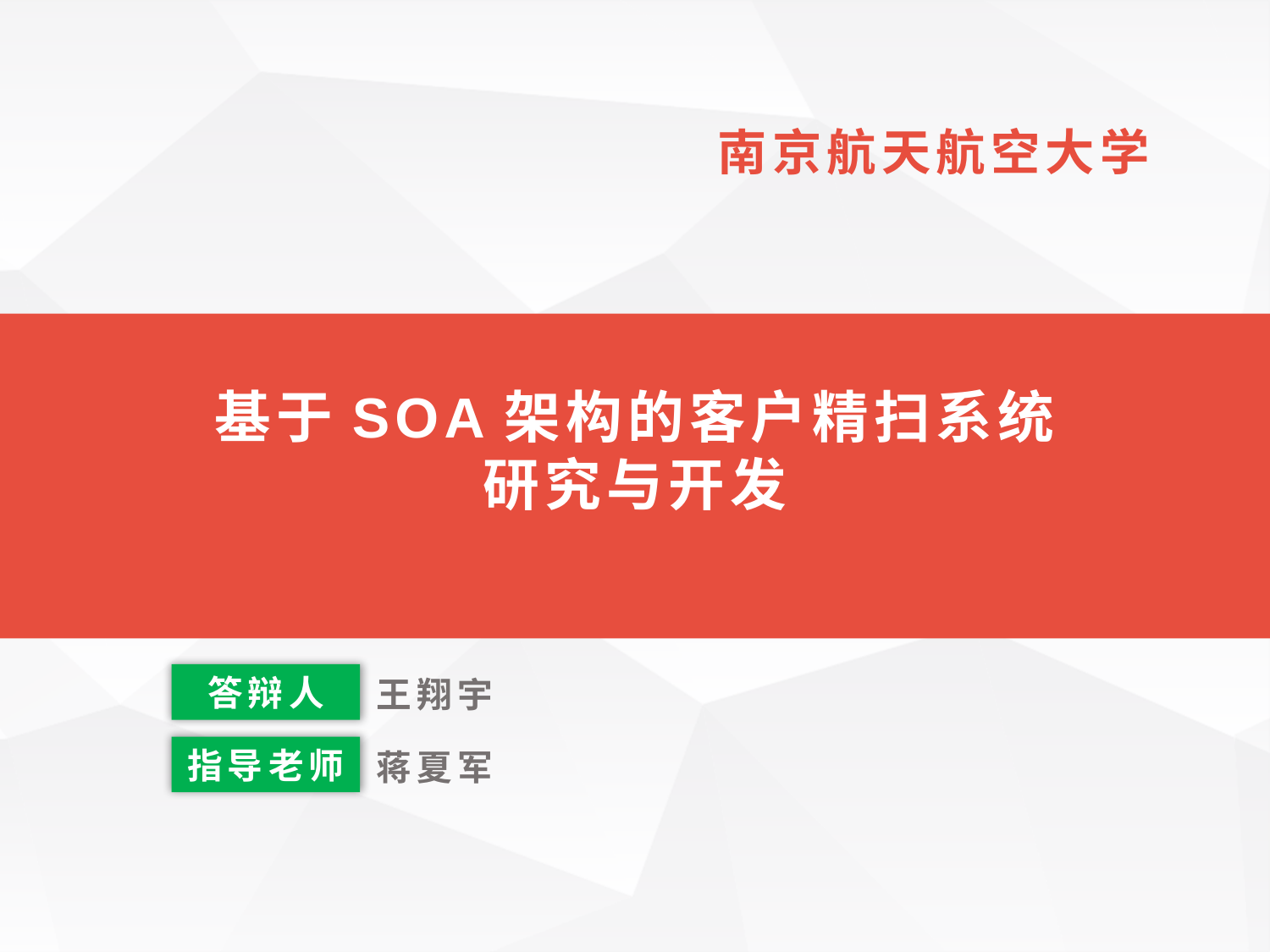

南京航天航空大学

基于SOA架构的客户精扫系统
研究与开发
我们毕业啦
其实是答辩的标题地方
答辩人
王翔宇
指导老师
蒋夏军